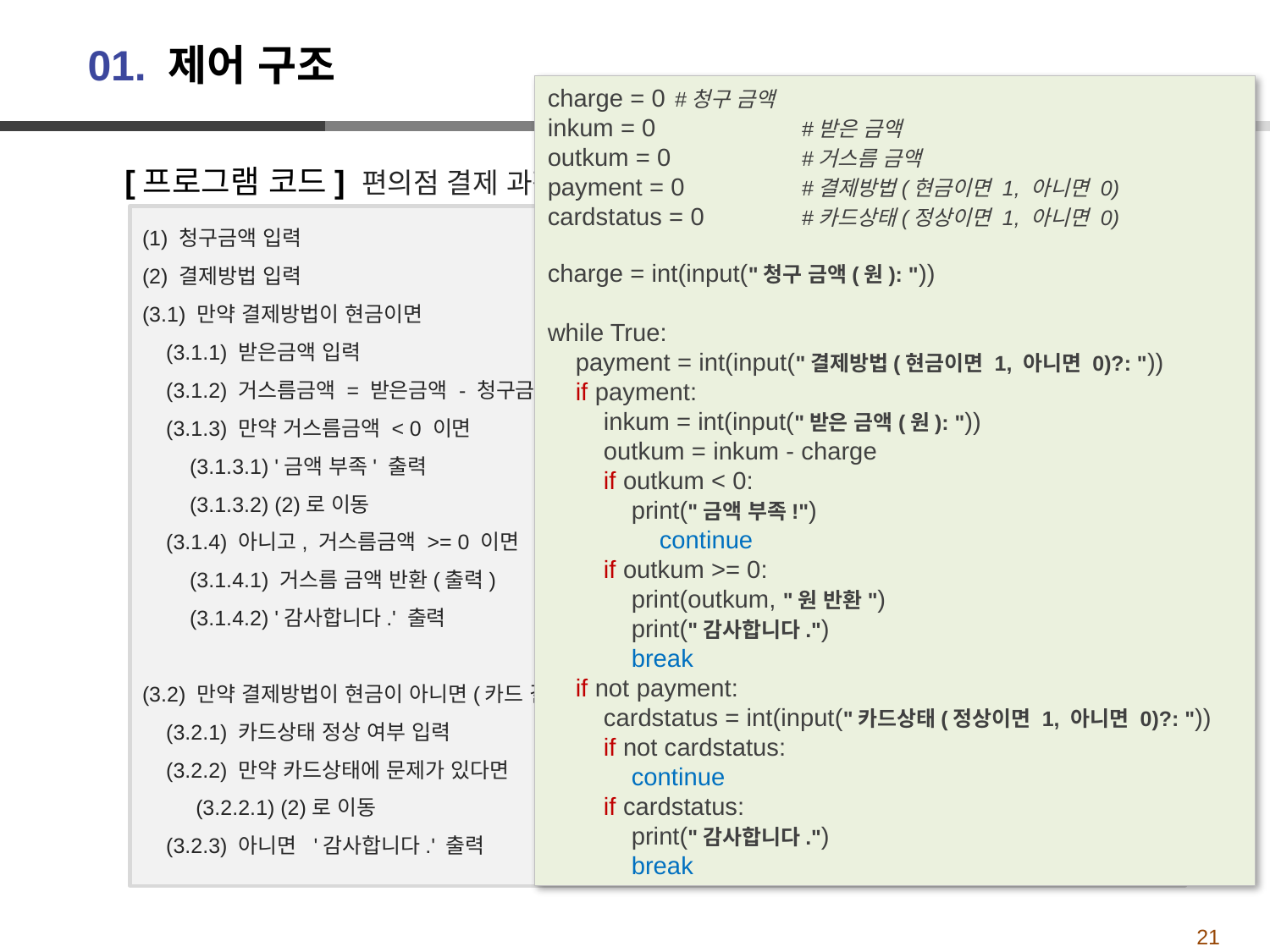

# 01. 제어 구조
charge = 0 	#청구 금액
inkum = 0 		#받은 금액
outkum = 0 	#거스름 금액
payment = 0 	#결제방법(현금이면 1, 아니면 0)
cardstatus = 0 	#카드상태(정상이면 1, 아니면 0)

charge = int(input("청구 금액(원): "))

while True:
    payment = int(input("결제방법(현금이면 1, 아니면 0)?: "))
    if payment:
        inkum = int(input("받은 금액(원): "))
        outkum = inkum - charge
        if outkum < 0:
            print("금액 부족!")
                continue
        if outkum >= 0:
            print(outkum, "원 반환")
            print("감사합니다.")
            break
    if not payment:
        cardstatus = int(input("카드상태(정상이면 1, 아니면 0)?: "))
        if not cardstatus:
            continue
        if cardstatus:
            print("감사합니다.")
            break
[프로그램 코드] 편의점 결제 과정
(1) 청구금액 입력
(2) 결제방법 입력
(3.1) 만약 결제방법이 현금이면
    (3.1.1) 받은금액 입력
    (3.1.2) 거스름금액 = 받은금액 - 청구금액
    (3.1.3) 만약 거스름금액 < 0 이면
        (3.1.3.1) '금액 부족' 출력
        (3.1.3.2) (2)로 이동
    (3.1.4) 아니고, 거스름금액 >= 0 이면
        (3.1.4.1) 거스름 금액 반환(출력)
        (3.1.4.2) '감사합니다.' 출력
(3.2) 만약 결제방법이 현금이 아니면(카드 결제이면)
    (3.2.1) 카드상태 정상 여부 입력
    (3.2.2) 만약 카드상태에 문제가 있다면
         (3.2.2.1) (2)로 이동
    (3.2.3) 아니면  '감사합니다.' 출력